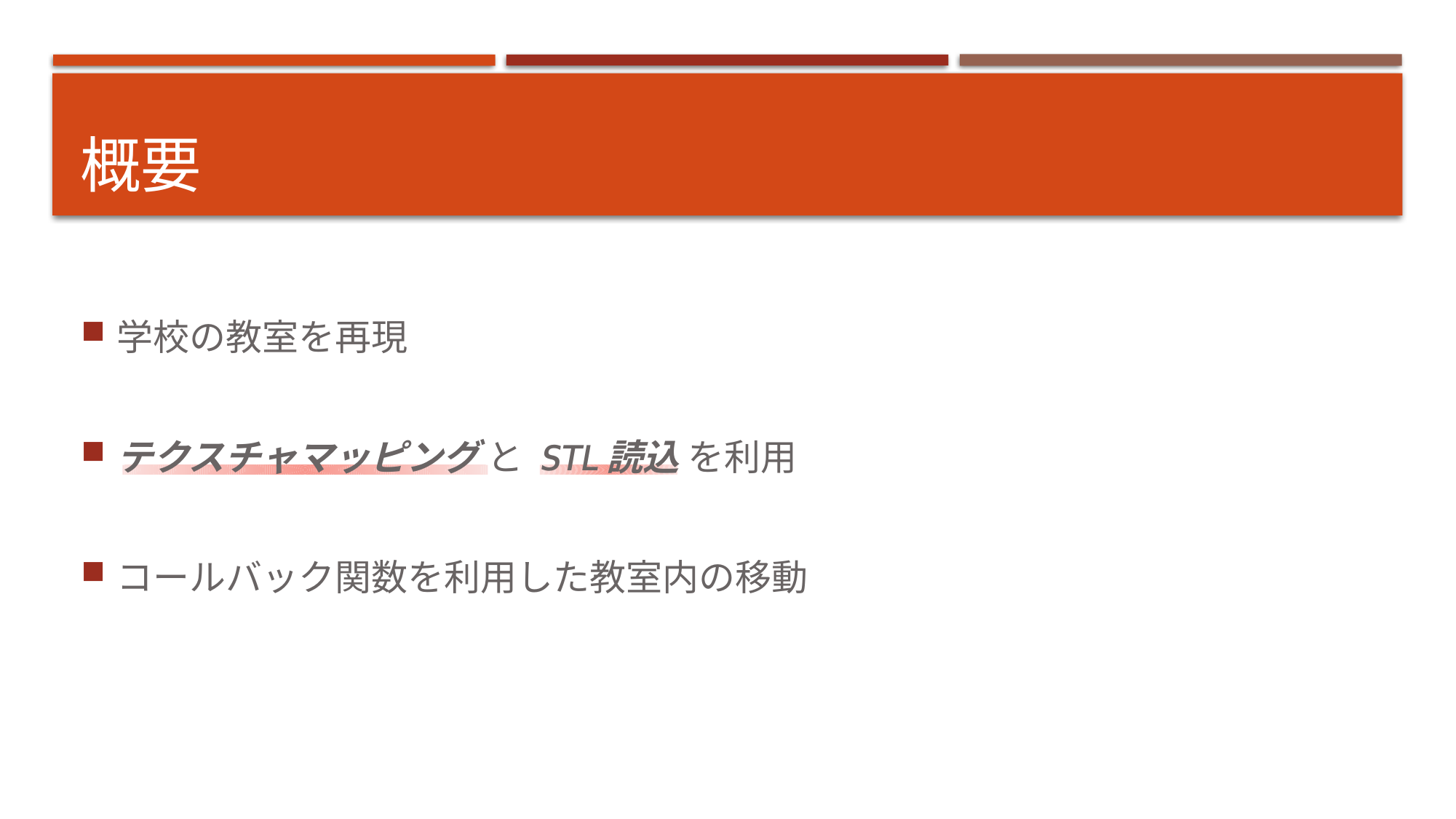

# 概要
学校の教室を再現

テクスチャマッピング と STL読込 を利用

コールバック関数を利用した教室内の移動